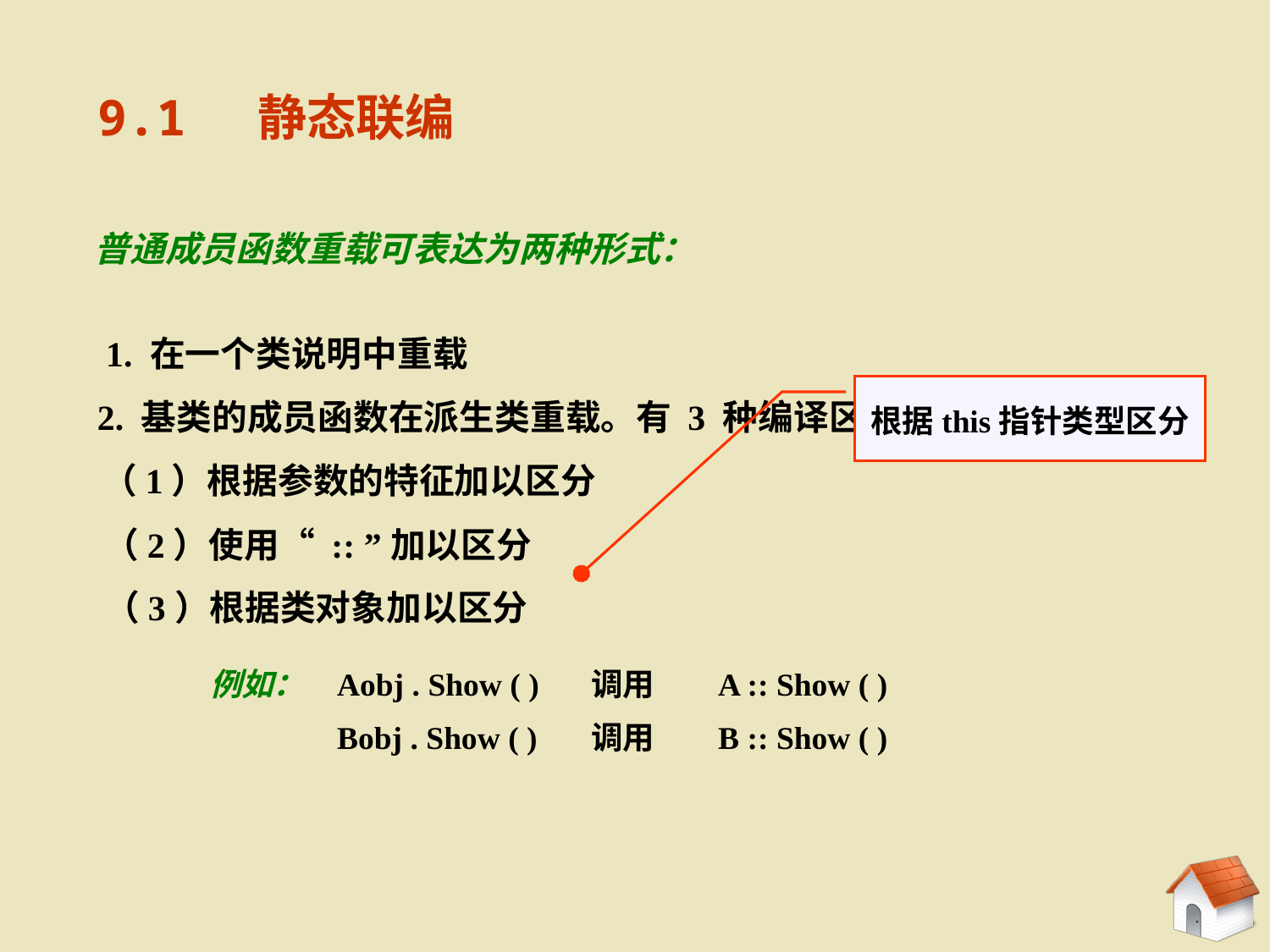

9.1  静态联编
普通成员函数重载可表达为两种形式：
1. 在一个类说明中重载
根据this指针类型区分
2. 基类的成员函数在派生类重载。有 3 种编译区分方法：
（1）根据参数的特征加以区分
（2）使用“ :: ”加以区分
（3）根据类对象加以区分
例如：	Aobj . Show ( )	调用	A :: Show ( )
	Bobj . Show ( )	调用	B :: Show ( )